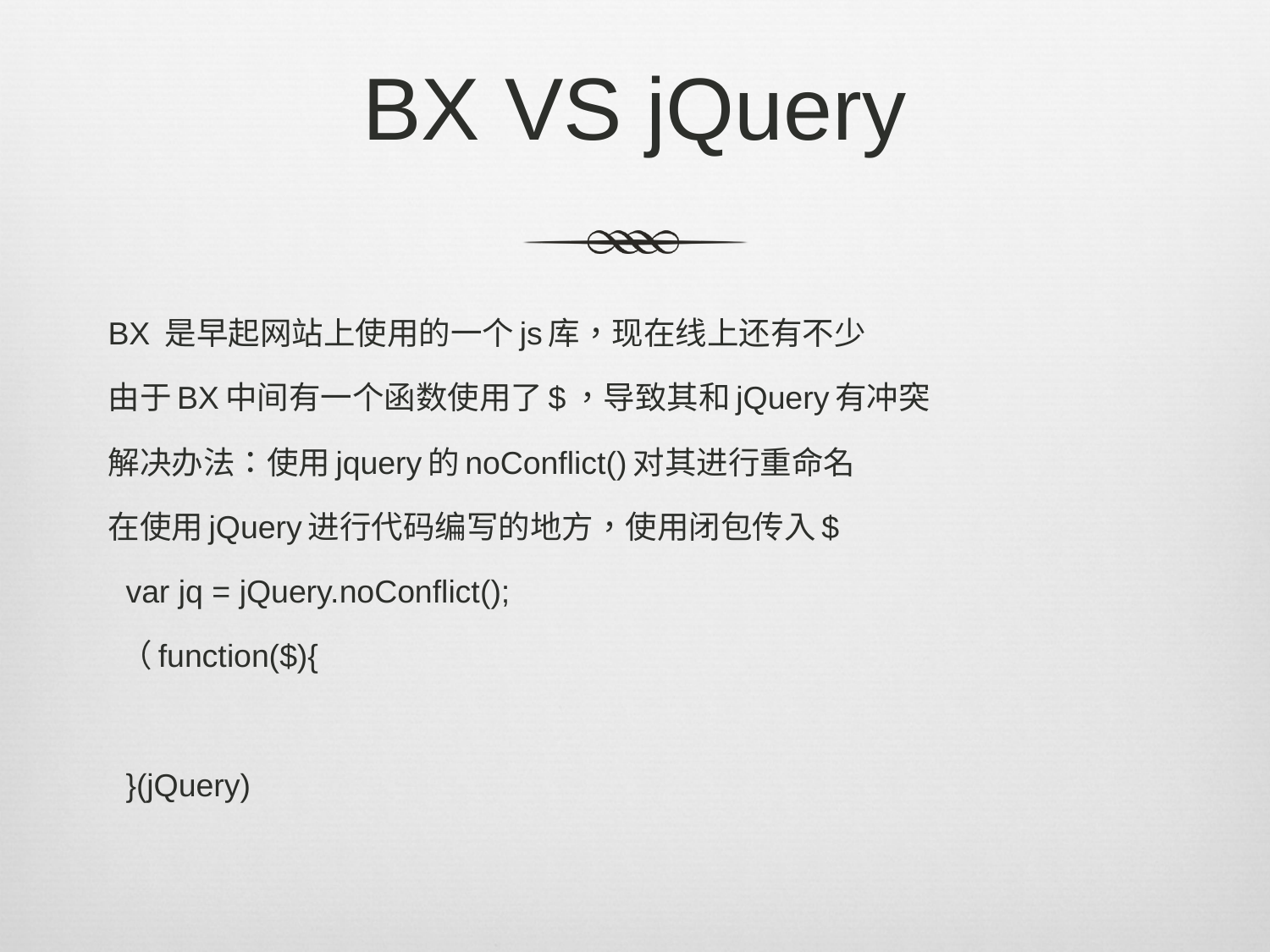

# BX VS jQuery
BX 是早起网站上使用的一个js库，现在线上还有不少
由于BX中间有一个函数使用了$，导致其和jQuery有冲突
解决办法：使用jquery的noConflict()对其进行重命名
在使用jQuery进行代码编写的地方，使用闭包传入$
  var jq = jQuery.noConflict();
 （function($){

  }(jQuery)